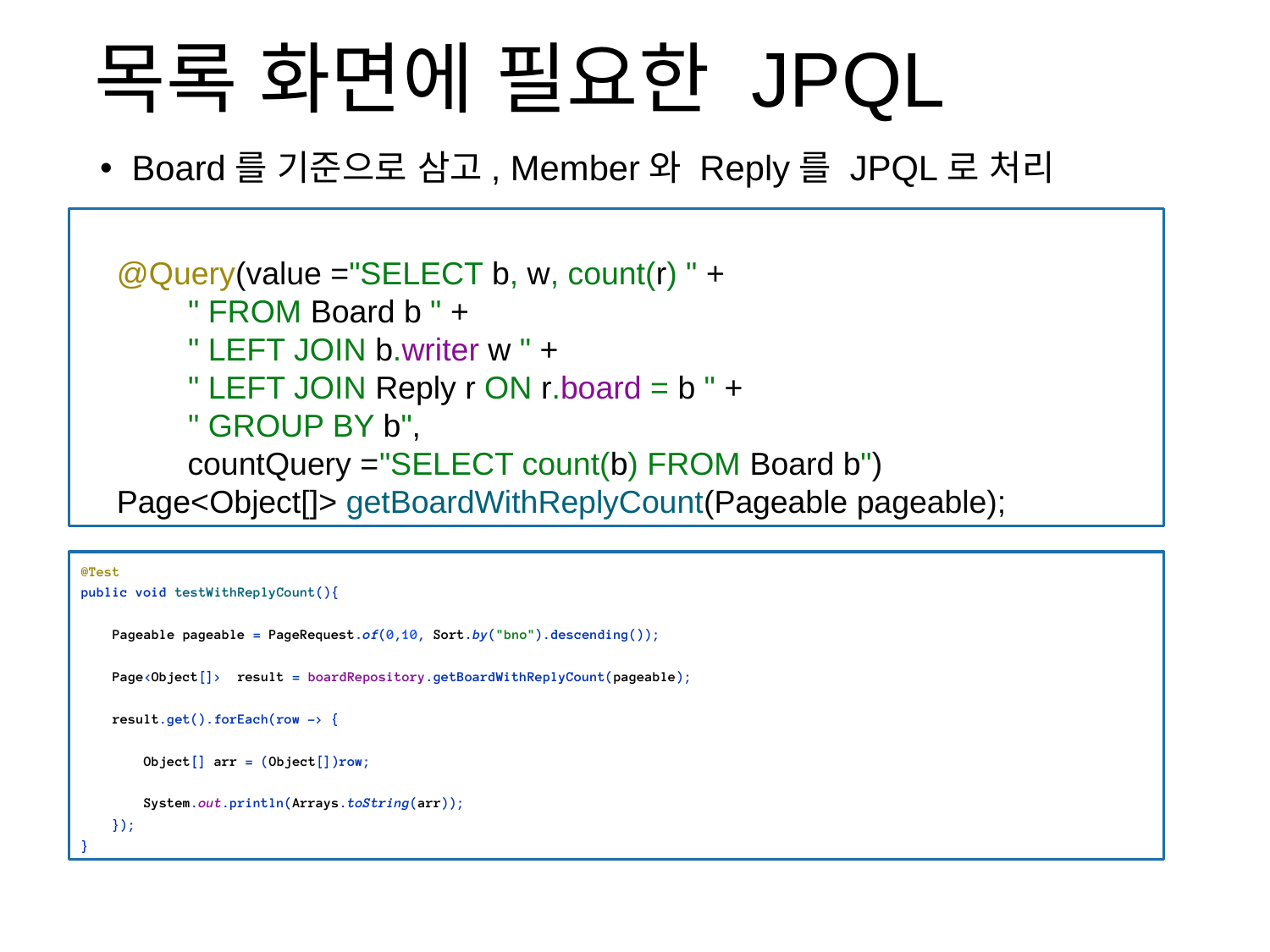

# 목록 화면에 필요한 JPQL
Board를 기준으로 삼고, Member와 Reply를 JPQL로 처리
    @Query(value ="SELECT b, w, count(r) " +
            " FROM Board b " +
            " LEFT JOIN b.writer w " +
            " LEFT JOIN Reply r ON r.board = b " +
            " GROUP BY b",
            countQuery ="SELECT count(b) FROM Board b")
    Page<Object[]> getBoardWithReplyCount(Pageable pageable);
@Test
public void testWithReplyCount(){
    Pageable pageable = PageRequest.of(0,10, Sort.by("bno").descending());
    Page<Object[]>  result = boardRepository.getBoardWithReplyCount(pageable);
    result.get().forEach(row -> {
        Object[] arr = (Object[])row;
        System.out.println(Arrays.toString(arr));
    });
}